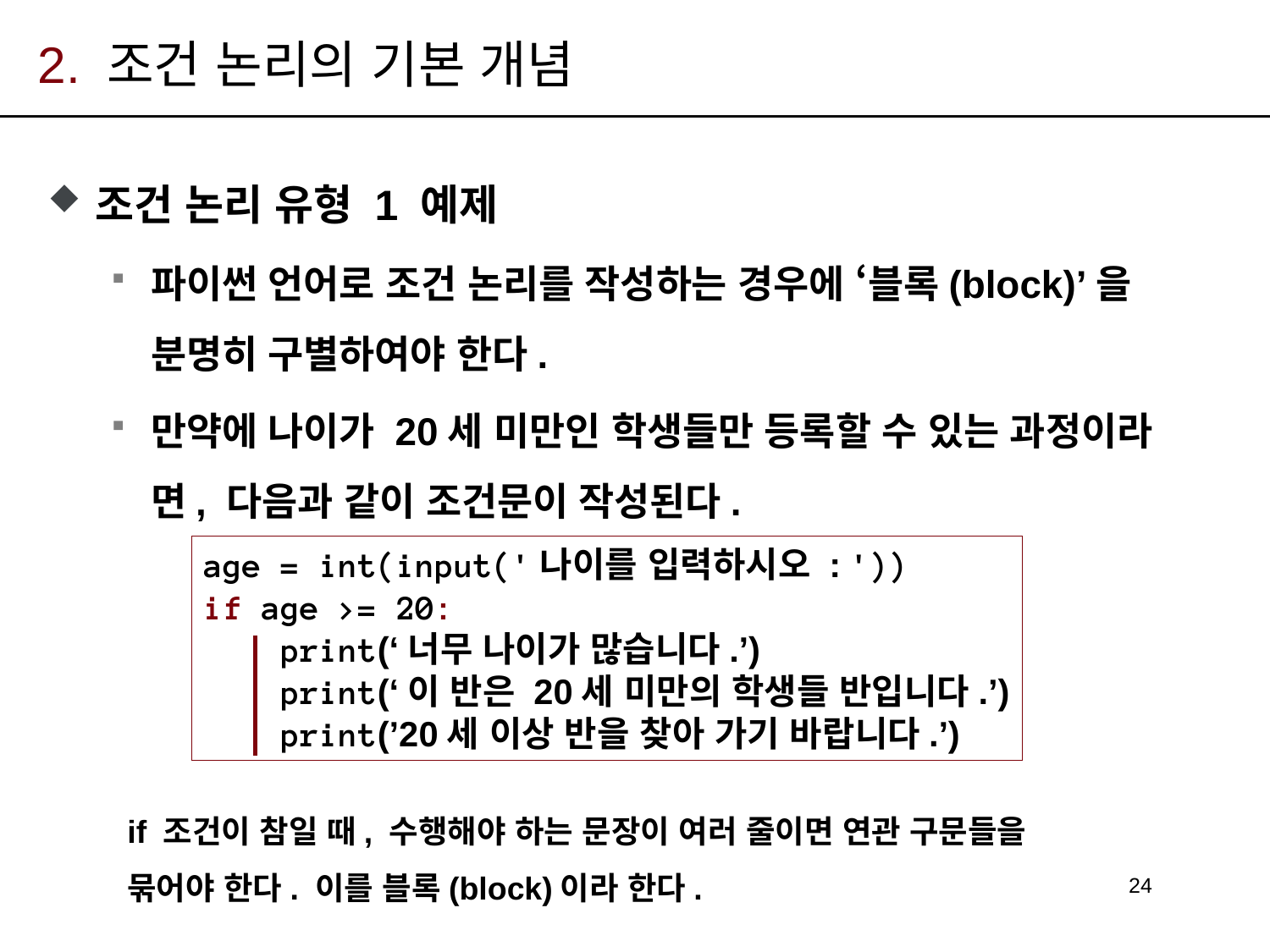

# 2. 조건 논리의 기본 개념
조건 논리 유형 1 예제
파이썬 언어로 조건 논리를 작성하는 경우에 ‘블록(block)’을 분명히 구별하여야 한다.
만약에 나이가 20세 미만인 학생들만 등록할 수 있는 과정이라면, 다음과 같이 조건문이 작성된다.

age = int(input('나이를 입력하시오 : '))
if age >= 20:
    print(‘너무 나이가 많습니다.’)
    print(‘이 반은 20세 미만의 학생들 반입니다.’)
    print(’20세 이상 반을 찾아 가기 바랍니다.’)
if 조건이 참일 때, 수행해야 하는 문장이 여러 줄이면 연관 구문들을 묶어야 한다. 이를 블록(block)이라 한다.
24